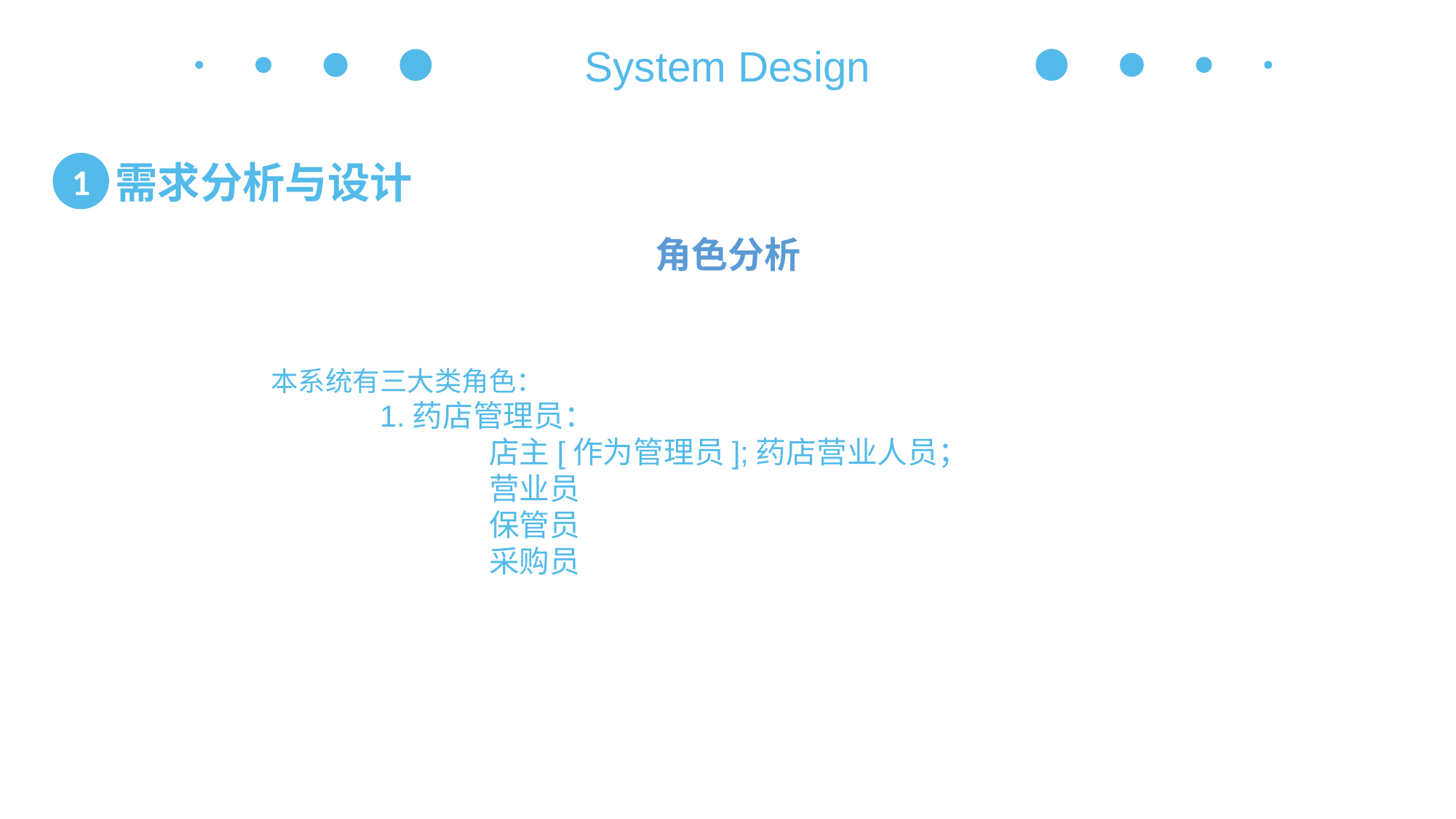

System Design

     需求分析与设计
1
角色分析
	本系统有三大类角色：
		1.药店管理员：
			店主[作为管理员];药店营业人员；
			营业员
			保管员
			采购员